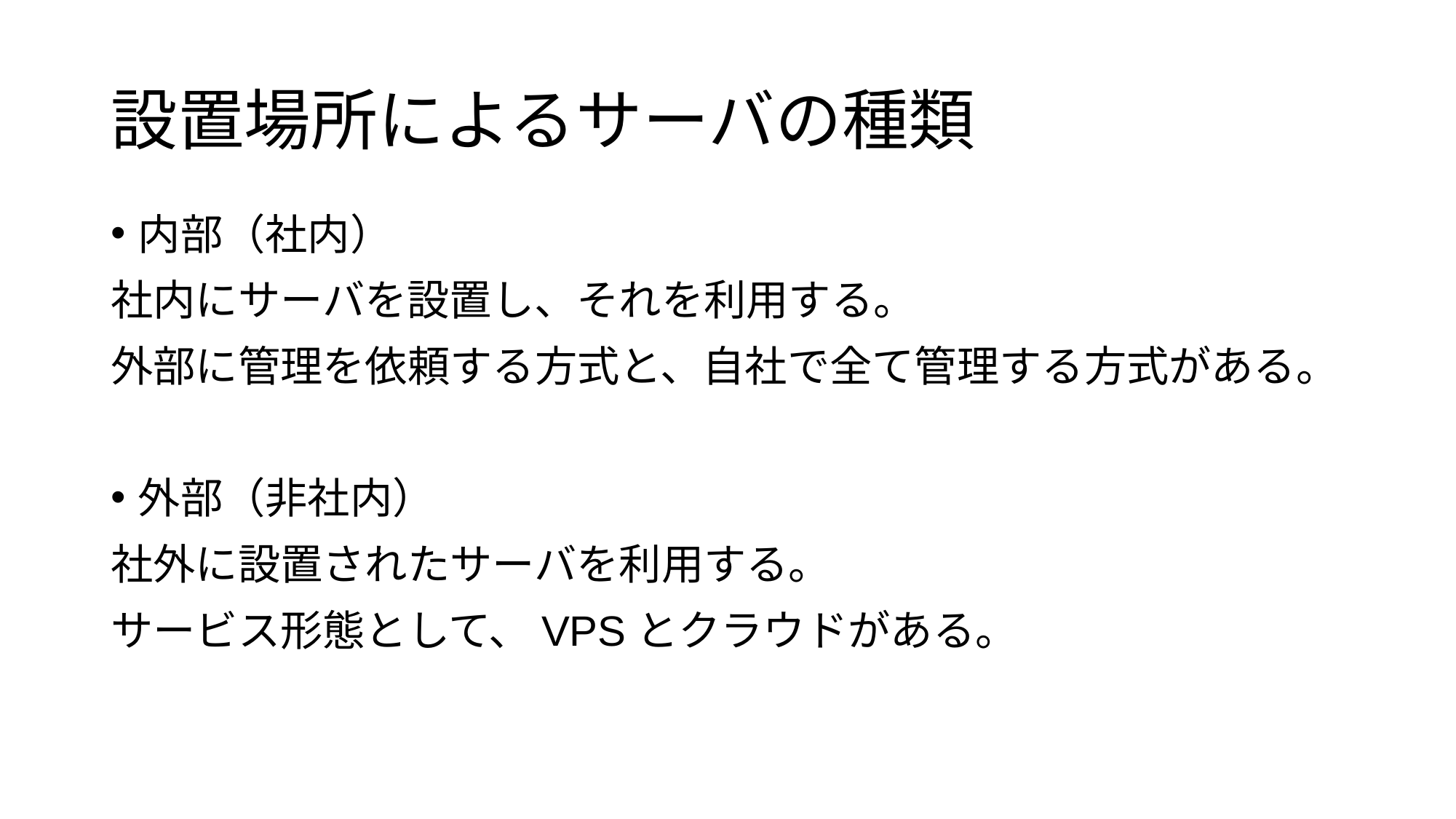

# 設置場所によるサーバの種類
内部（社内）
社内にサーバを設置し、それを利用する。
外部に管理を依頼する方式と、自社で全て管理する方式がある。

外部（非社内）
社外に設置されたサーバを利用する。
サービス形態として、VPSとクラウドがある。